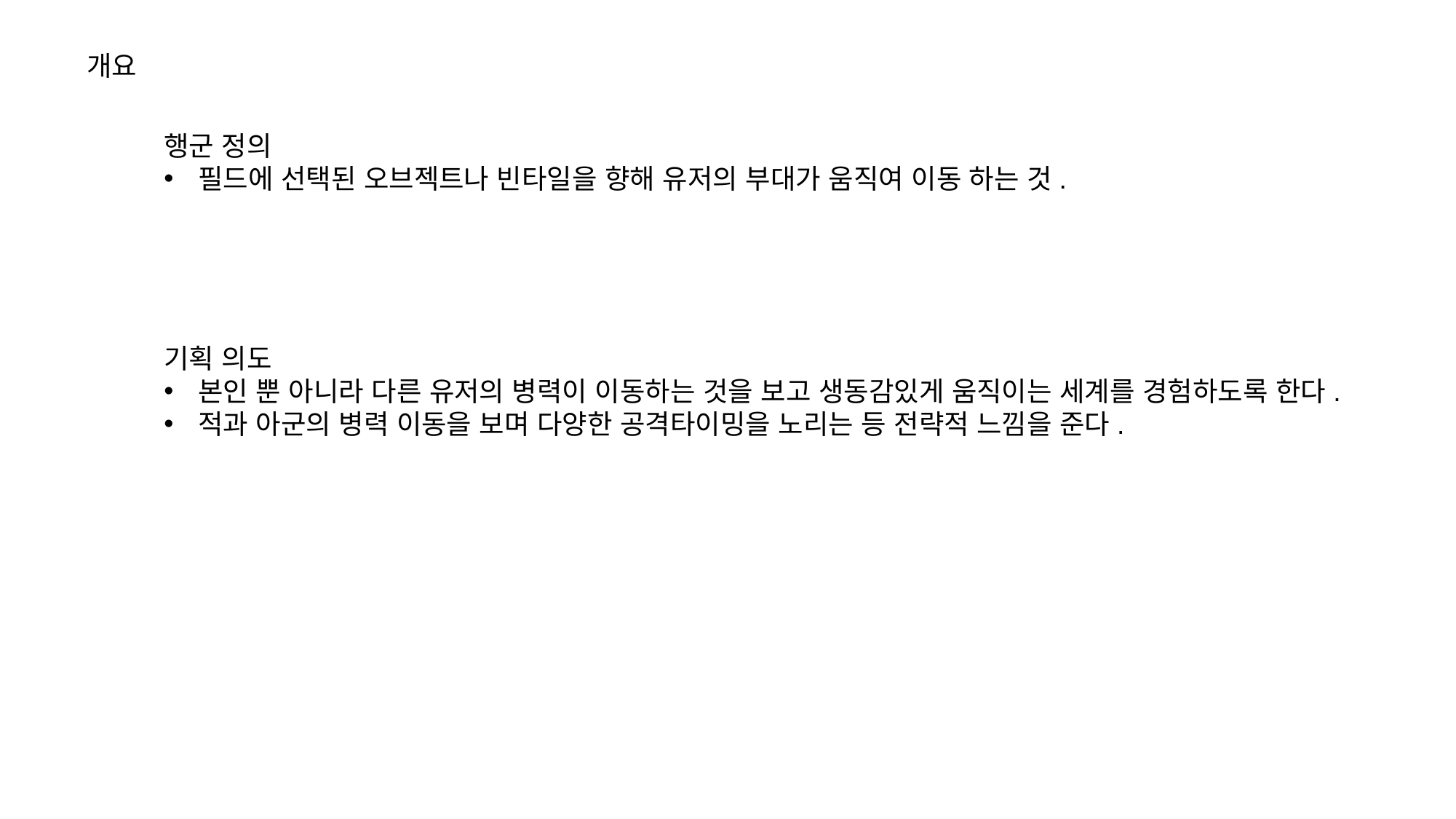

개요
행군 정의
필드에 선택된 오브젝트나 빈타일을 향해 유저의 부대가 움직여 이동 하는 것.
기획 의도
본인 뿐 아니라 다른 유저의 병력이 이동하는 것을 보고 생동감있게 움직이는 세계를 경험하도록 한다.
적과 아군의 병력 이동을 보며 다양한 공격타이밍을 노리는 등 전략적 느낌을 준다.